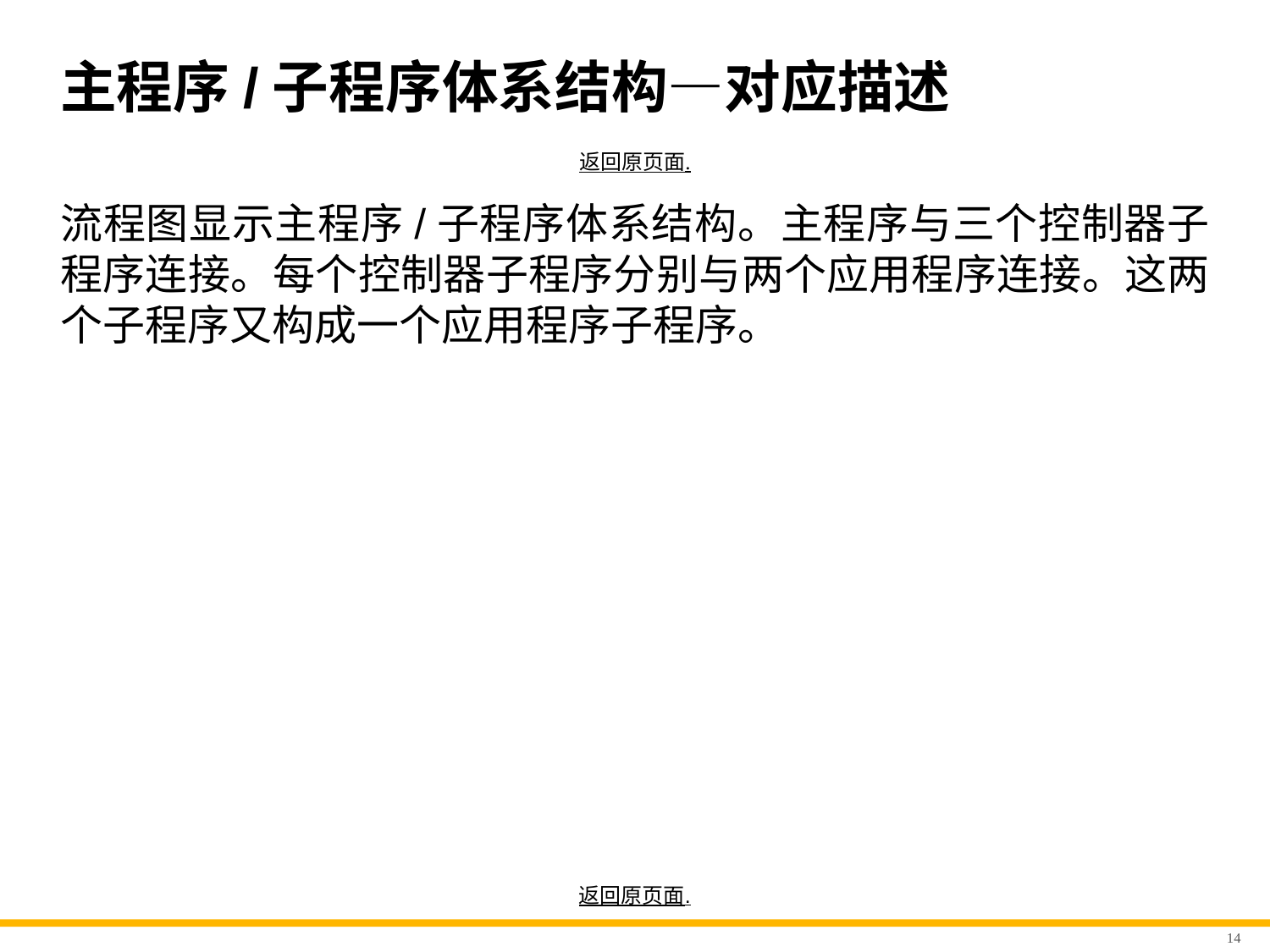

# 主程序/子程序体系结构—对应描述
返回原页面.
流程图显示主程序/子程序体系结构。主程序与三个控制器子程序连接。每个控制器子程序分别与两个应用程序连接。这两个子程序又构成一个应用程序子程序。
返回原页面.
14